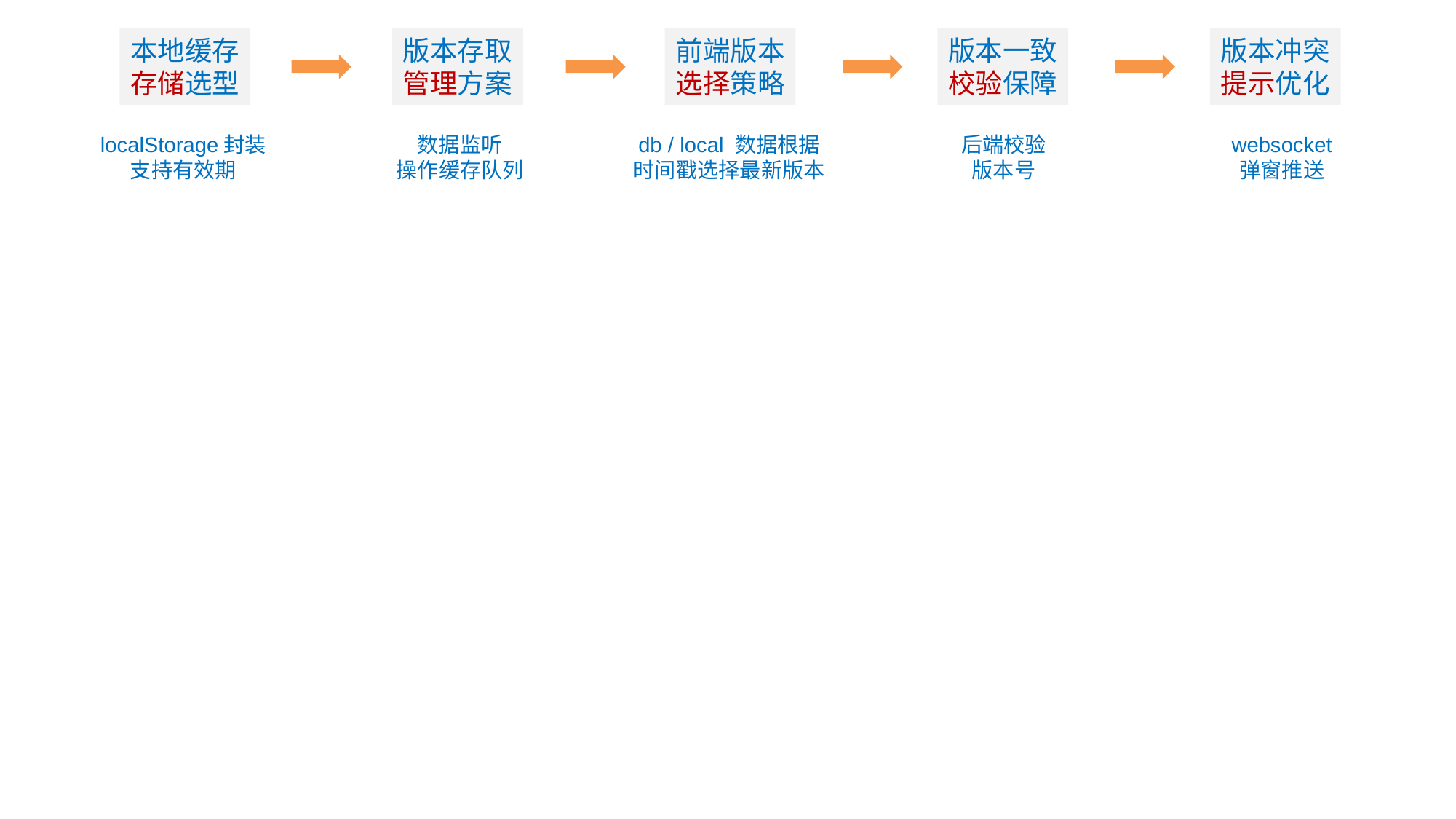

本地缓存
存储选型
版本存取
管理方案
前端版本
选择策略
版本一致
校验保障
版本冲突
提示优化

localStorage封装
支持有效期
数据监听
操作缓存队列
db / local 数据根据
时间戳选择最新版本
后端校验
版本号
websocket
弹窗推送